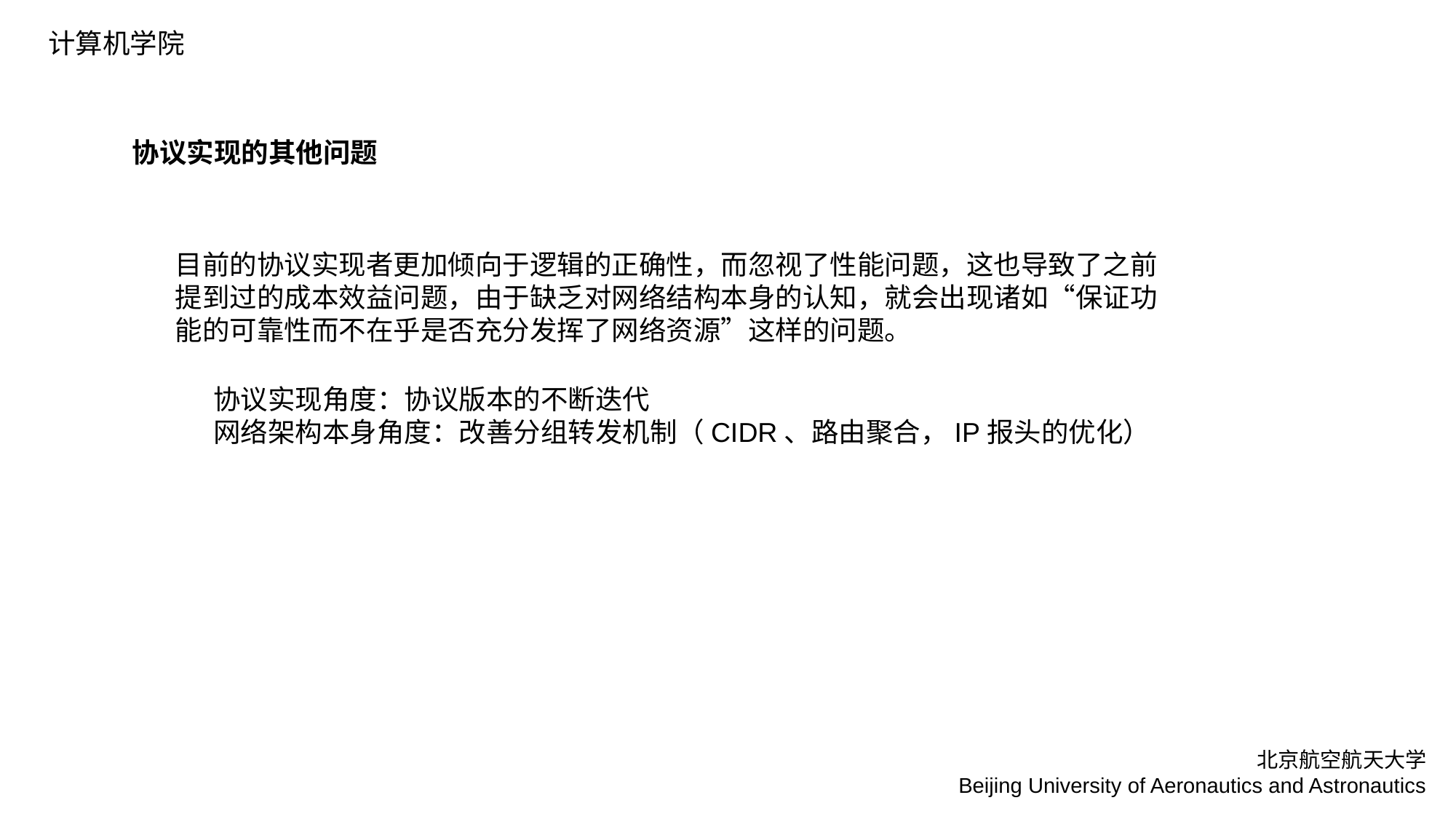

协议实现的其他问题
目前的协议实现者更加倾向于逻辑的正确性，而忽视了性能问题，这也导致了之前提到过的成本效益问题，由于缺乏对网络结构本身的认知，就会出现诸如“保证功能的可靠性而不在乎是否充分发挥了网络资源”这样的问题。
协议实现角度：协议版本的不断迭代
网络架构本身角度：改善分组转发机制（CIDR、路由聚合，IP报头的优化）